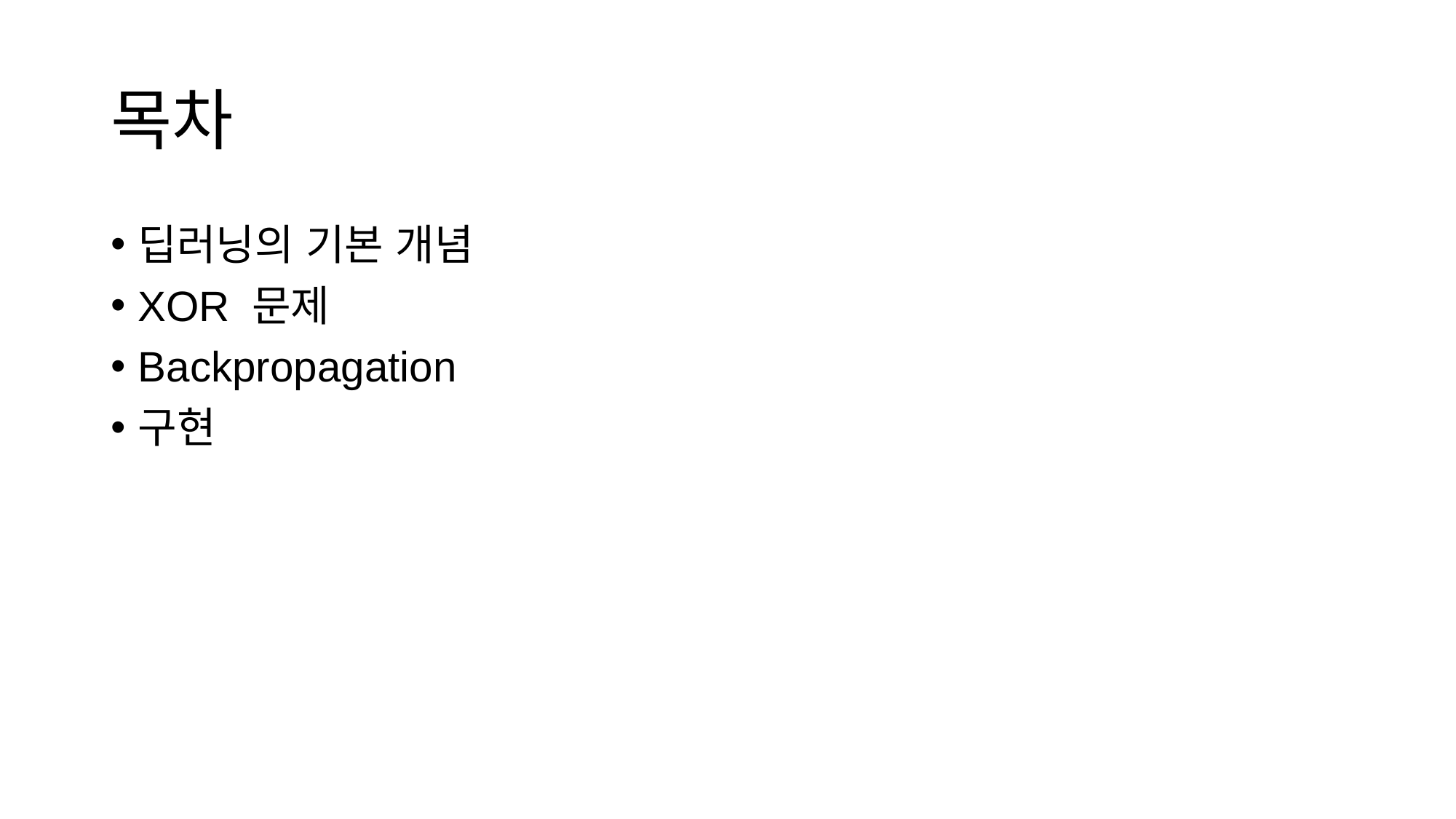

# 목차
딥러닝의 기본 개념
XOR 문제
Backpropagation
구현